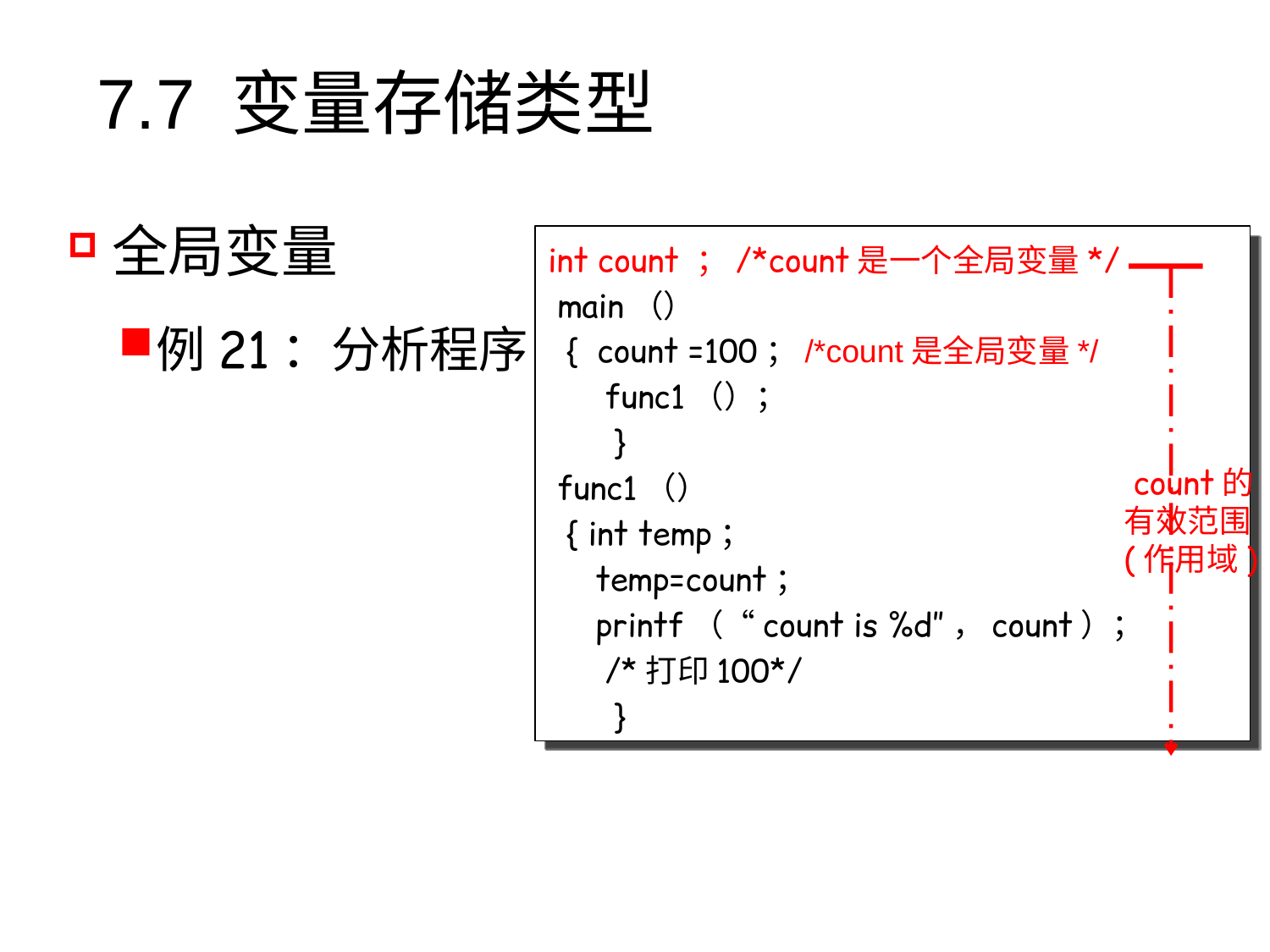

# 7.7 变量存储类型
全局变量
例21：分析程序

int count ；/*count是一个全局变量*/
 main（）
  {  count =100；/*count是全局变量*/
      func1（）；
       }
 func1（）
  { int temp；
     temp=count；
     printf（“count is %d”，count）；
      /*打印100*/
       }

 count的
有效范围
(作用域)